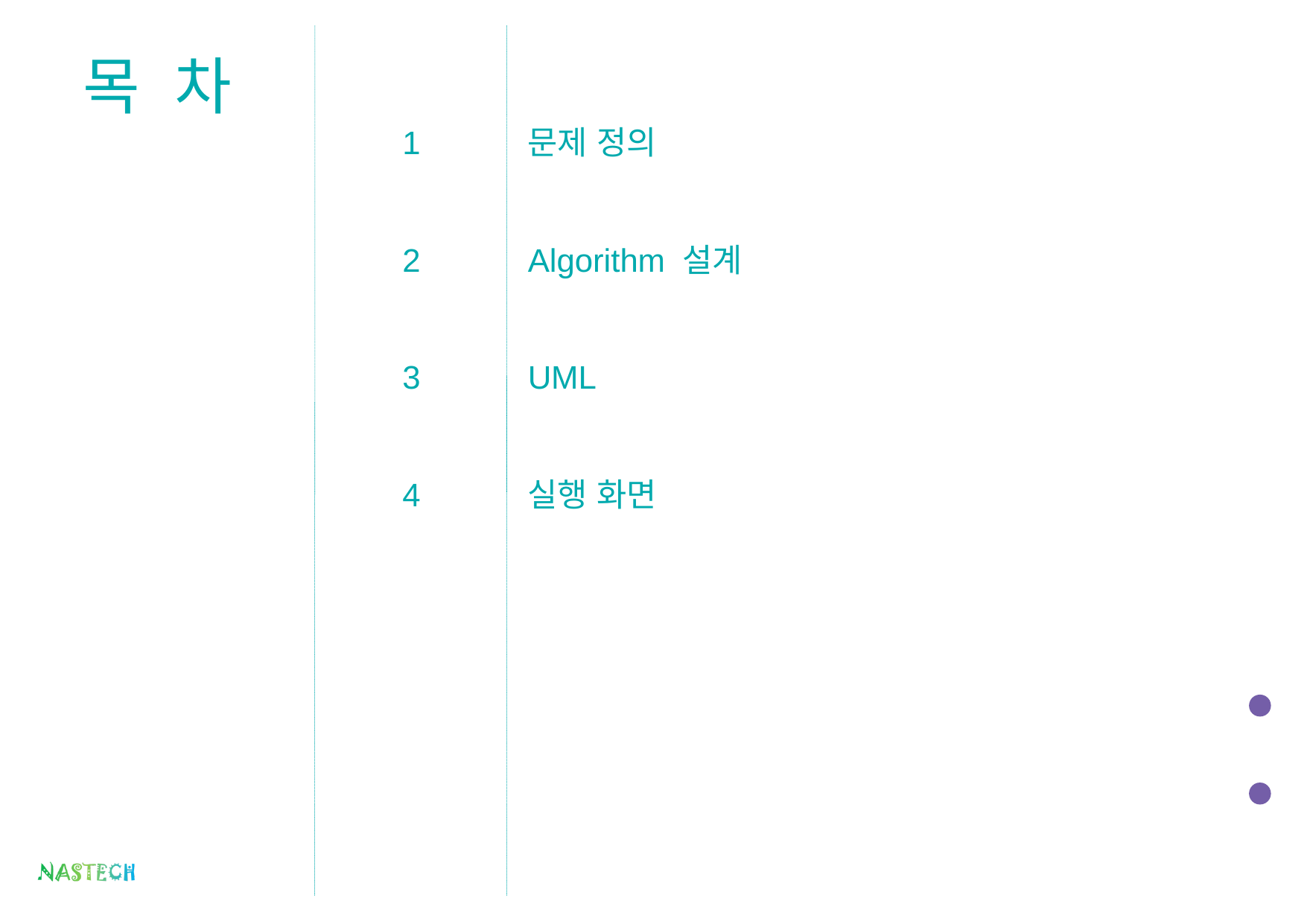

목  차
1
2
3
4
문제 정의
Algorithm 설계
UML
실행 화면